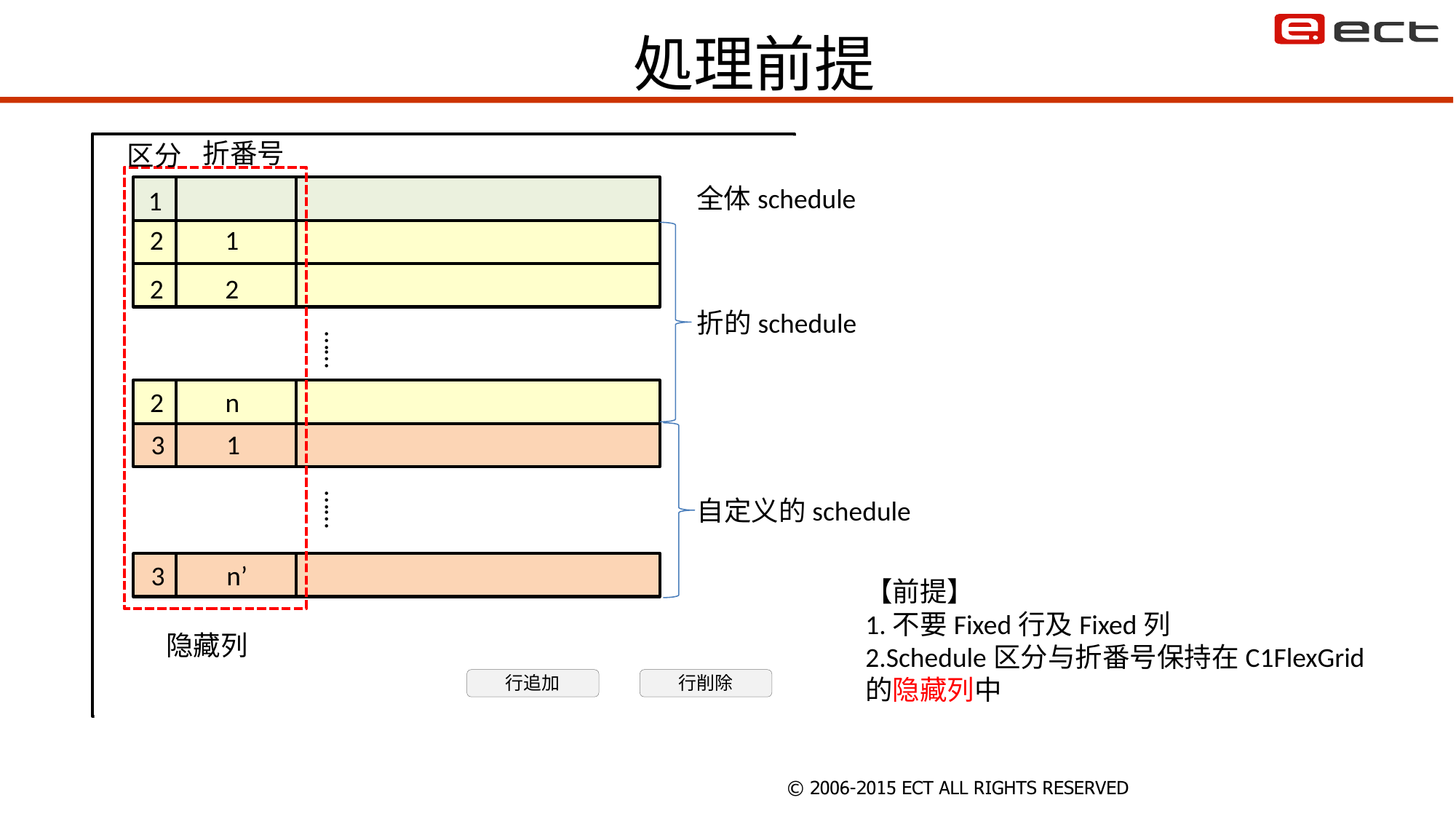

# 処理前提
折番号
区分

……

……

全体schedule
1
2
1

2
2
折的schedule
2
n
3
1

自定义的schedule
3
n’
【前提】
1.不要Fixed行及Fixed列
2.Schedule区分与折番号保持在C1FlexGrid的隐藏列中
隐藏列
行追加
行削除